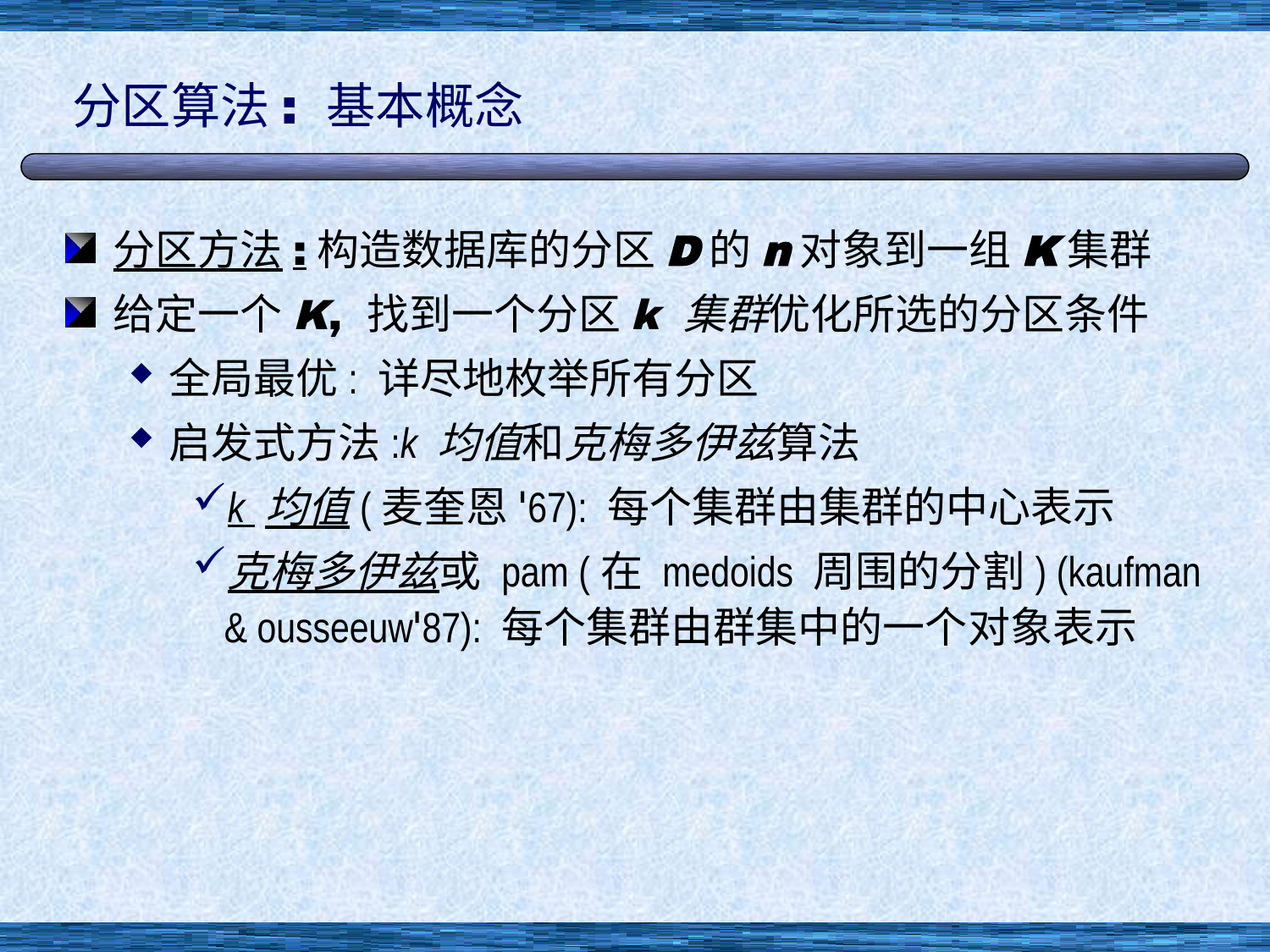

# 分区算法: 基本概念
分区方法:构造数据库的分区D的n对象到一组K集群
给定一个K, 找到一个分区k 集群优化所选的分区条件
全局最优: 详尽地枚举所有分区
启发式方法:k 均值和克梅多伊兹算法
k 均值(麦奎恩'67): 每个集群由集群的中心表示
克梅多伊兹或 pam (在 medoids 周围的分割) (kaufman & ousseeuw'87): 每个集群由群集中的一个对象表示